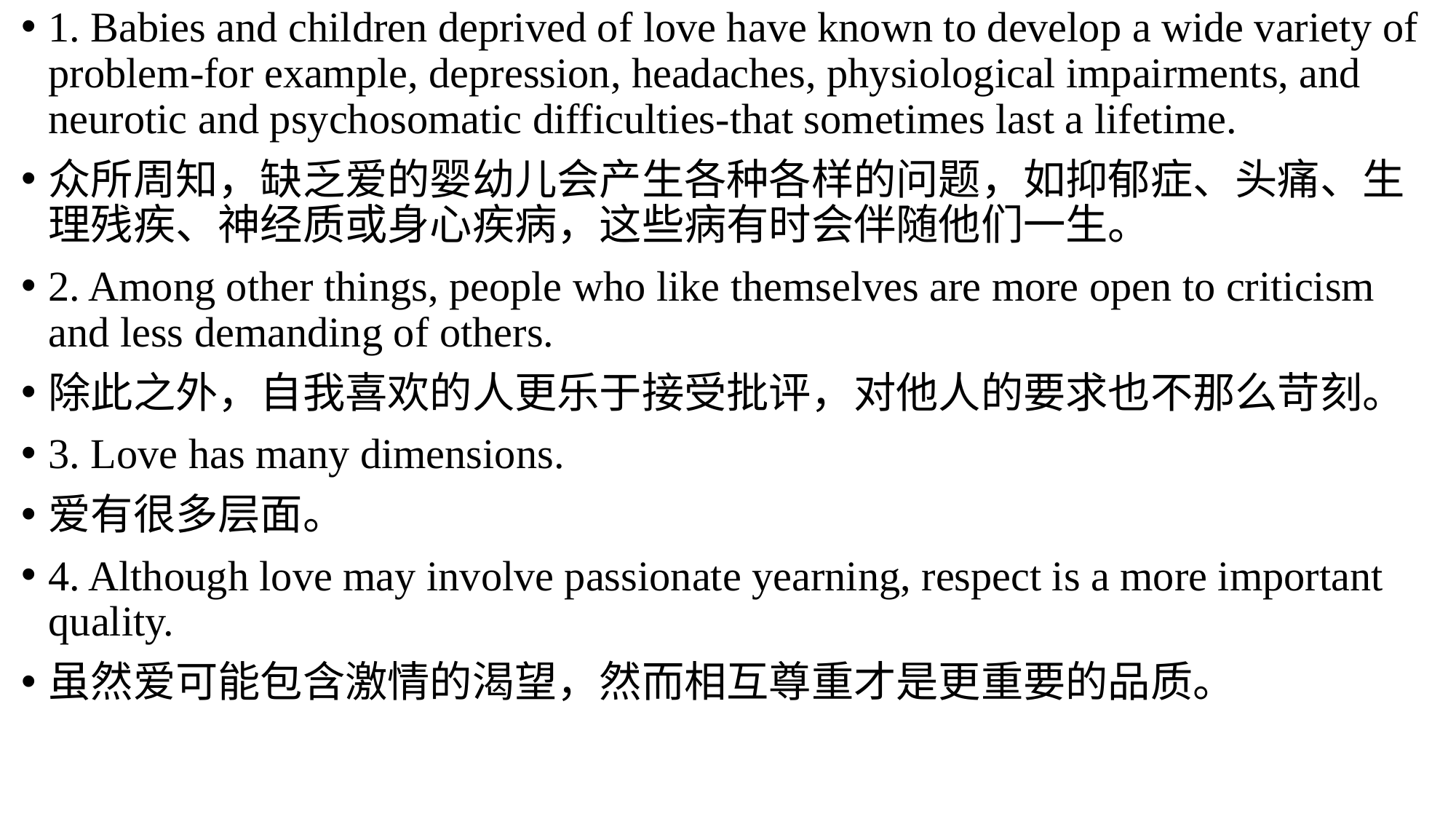

1. Babies and children deprived of love have known to develop a wide variety of problem-for example, depression, headaches, physiological impairments, and neurotic and psychosomatic difficulties-that sometimes last a lifetime.
众所周知，缺乏爱的婴幼儿会产生各种各样的问题，如抑郁症、头痛、生理残疾、神经质或身心疾病，这些病有时会伴随他们一生。
2. Among other things, people who like themselves are more open to criticism and less demanding of others.
除此之外，自我喜欢的人更乐于接受批评，对他人的要求也不那么苛刻。
3. Love has many dimensions.
爱有很多层面。
4. Although love may involve passionate yearning, respect is a more important quality.
虽然爱可能包含激情的渴望，然而相互尊重才是更重要的品质。